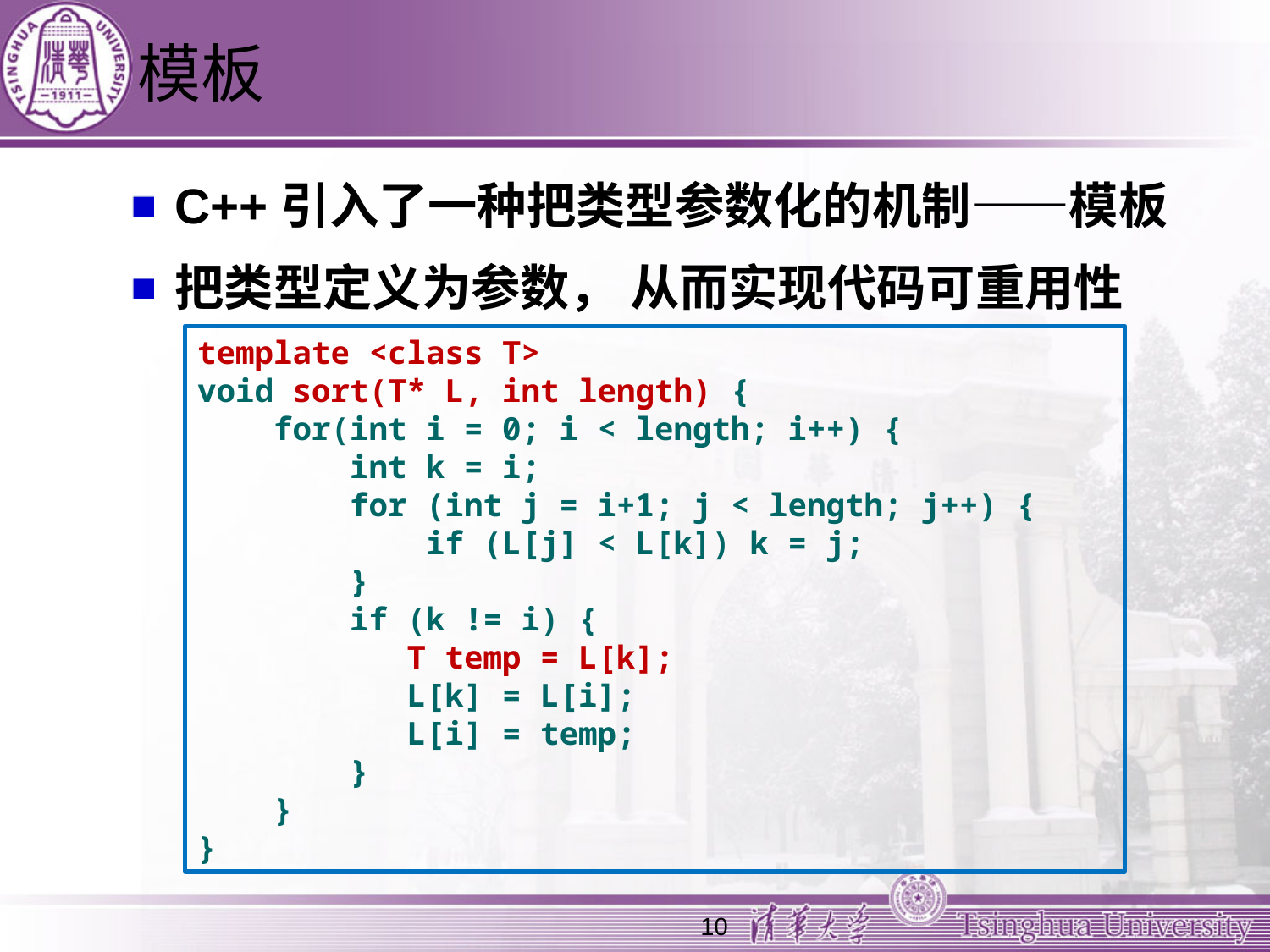

# 模板
C++引入了一种把类型参数化的机制——模板
把类型定义为参数， 从而实现代码可重用性
template <class T>
void sort(T* L, int length) {
    for(int i = 0; i < length; i++) {
        int k = i;
        for (int j = i+1; j < length; j++) {
            if (L[j] < L[k]) k = j;
        }
        if (k != i) {
           T temp = L[k];
           L[k] = L[i];
           L[i] = temp;
        }
    }
}
10